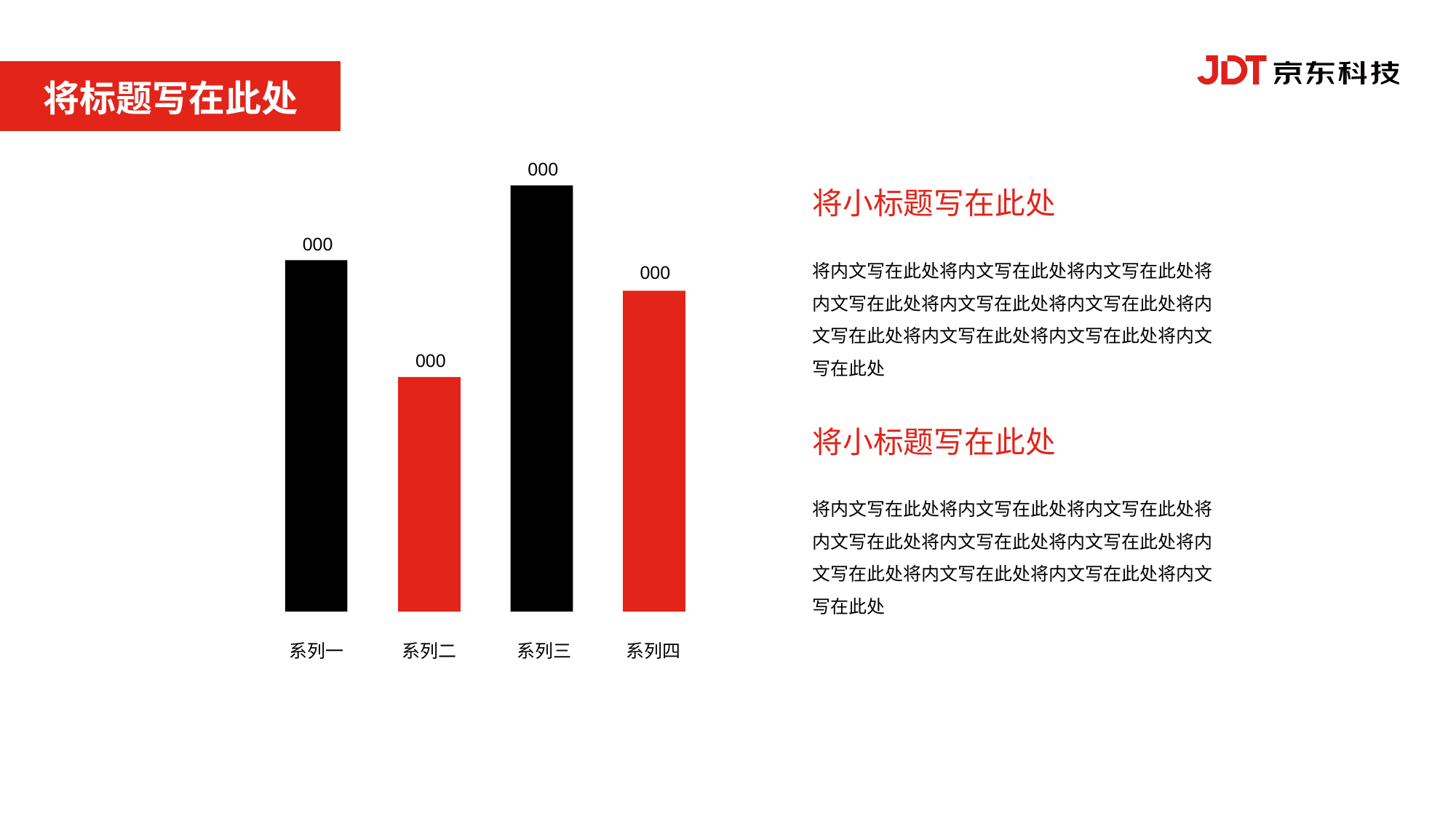

将标题写在此处
000
将小标题写在此处

000
将内文写在此处将内文写在此处将内文写在此处将内文写在此处将内文写在此处将内文写在此处将内文写在此处将内文写在此处将内文写在此处将内文写在此处
000

000

将小标题写在此处
将内文写在此处将内文写在此处将内文写在此处将内文写在此处将内文写在此处将内文写在此处将内文写在此处将内文写在此处将内文写在此处将内文写在此处
系列一
系列二
系列三
系列四